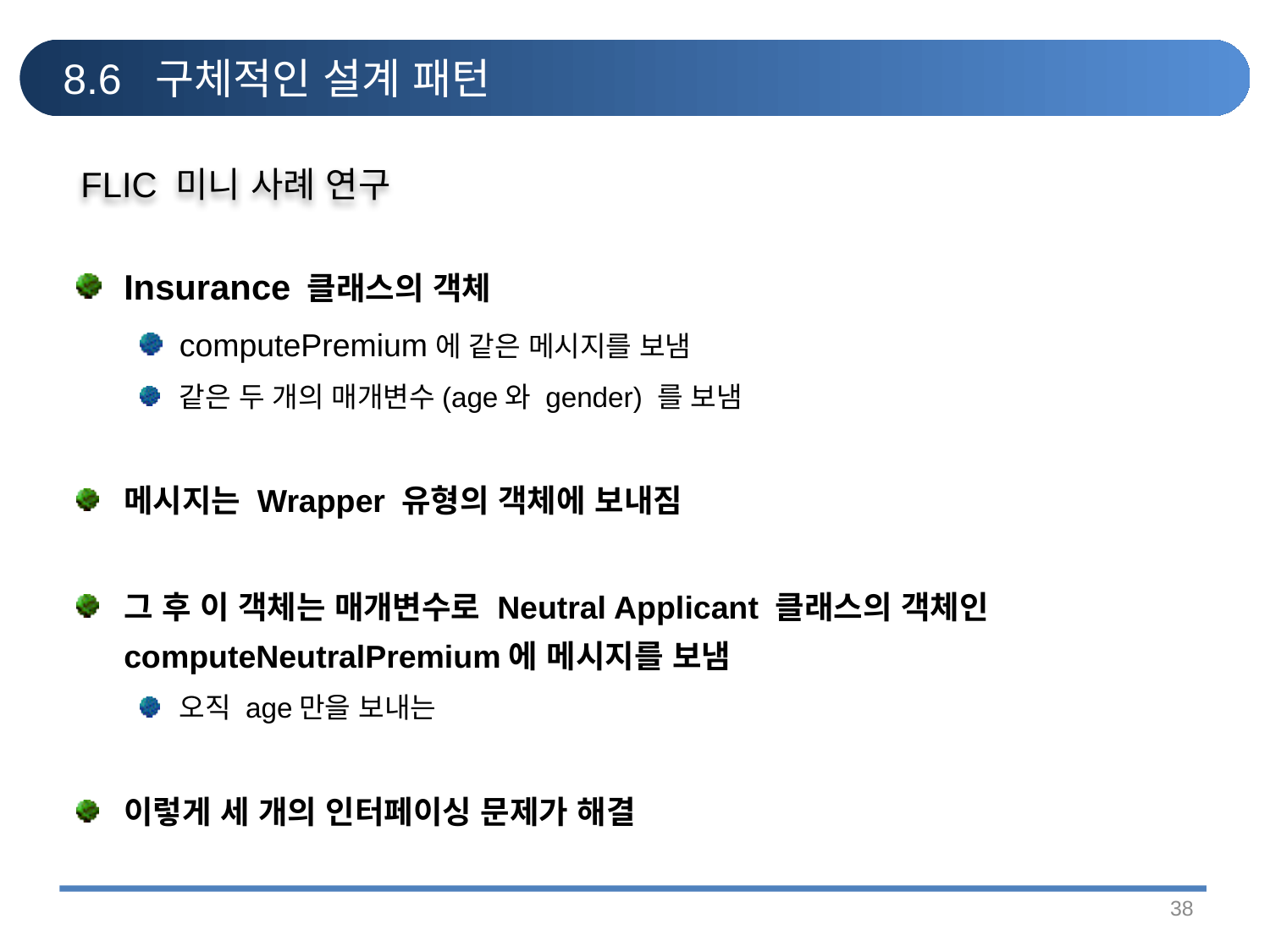

# 8.6  구체적인 설계 패턴
FLIC 미니 사례 연구
Insurance 클래스의 객체
computePremium에 같은 메시지를 보냄
같은 두 개의 매개변수(age와 gender) 를 보냄

메시지는 Wrapper 유형의 객체에 보내짐

그 후 이 객체는 매개변수로 Neutral Applicant 클래스의 객체인 computeNeutralPremium에 메시지를 보냄
오직 age만을 보내는

이렇게 세 개의 인터페이싱 문제가 해결
38